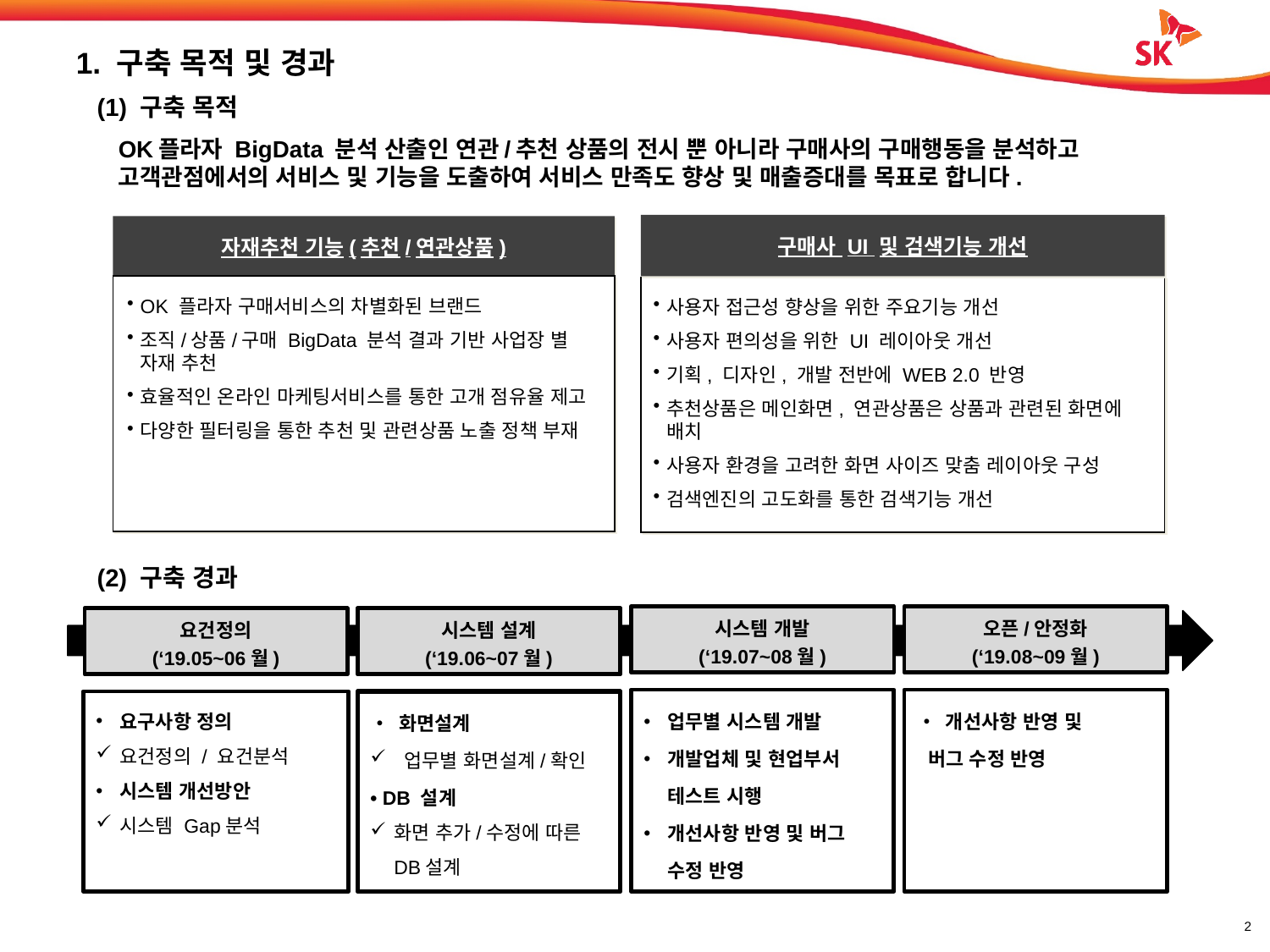

# 1. 구축 목적 및 경과
(1) 구축 목적
OK플라자 BigData 분석 산출인 연관/추천 상품의 전시 뿐 아니라 구매사의 구매행동을 분석하고 고객관점에서의 서비스 및 기능을 도출하여 서비스 만족도 향상 및 매출증대를 목표로 합니다.
구매사 UI 및 검색기능 개선
자재추천 기능(추천/연관상품)

OK 플라자 구매서비스의 차별화된 브랜드
조직/상품/구매 BigData 분석 결과 기반 사업장 별 자재 추천
효율적인 온라인 마케팅서비스를 통한 고개 점유율 제고
다양한 필터링을 통한 추천 및 관련상품 노출 정책 부재
사용자 접근성 향상을 위한 주요기능 개선
사용자 편의성을 위한 UI 레이아웃 개선
기획, 디자인, 개발 전반에 WEB 2.0 반영
추천상품은 메인화면, 연관상품은 상품과 관련된 화면에 배치
사용자 환경을 고려한 화면 사이즈 맞춤 레이아웃 구성
검색엔진의 고도화를 통한 검색기능 개선
(2) 구축 경과
시스템 개발
(‘19.07~08월)
오픈/안정화
(‘19.08~09월)
요건정의
(‘19.05~06월)
시스템 설계
(‘19.06~07월)

업무별 시스템 개발
개발업체 및 현업부서 테스트 시행
개선사항 반영 및 버그 수정 반영

• 개선사항 반영 및
  버그 수정 반영

요구사항 정의
요건정의 / 요건분석
시스템 개선방안
시스템 Gap분석
• 화면설계
 업무별 화면설계/확인
• DB 설계
화면 추가/수정에 따른 DB설계